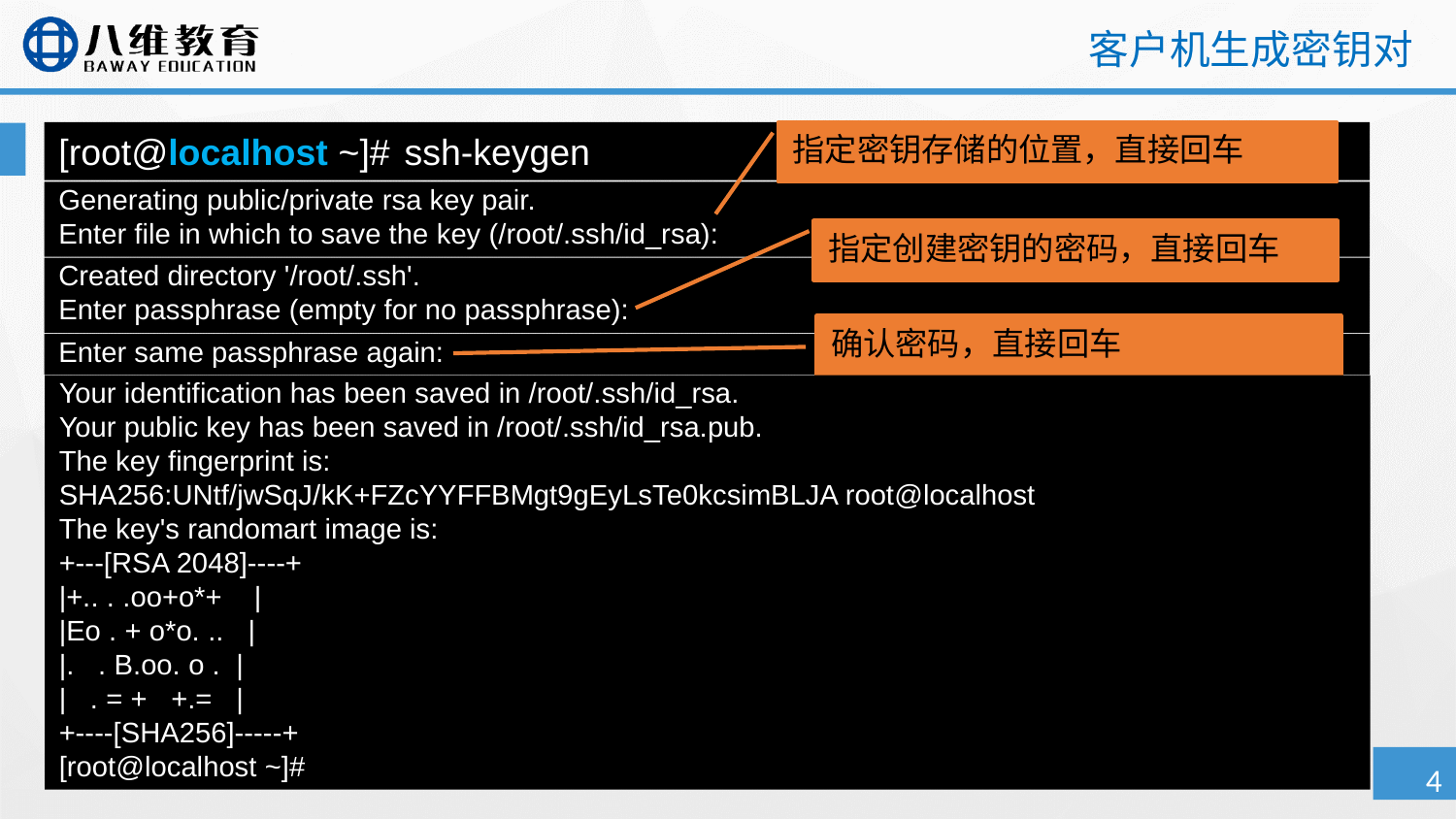

# 客户机生成密钥对
  ssh-keygen
[root@localhost ~]#
指定密钥存储的位置，直接回车
Generating public/private rsa key pair.
Enter file in which to save the key (/root/.ssh/id_rsa):
指定创建密钥的密码，直接回车
Created directory '/root/.ssh'.
Enter passphrase (empty for no passphrase):
确认密码，直接回车
Enter same passphrase again:
Your identification has been saved in /root/.ssh/id_rsa.
Your public key has been saved in /root/.ssh/id_rsa.pub.
The key fingerprint is:
SHA256:UNtf/jwSqJ/kK+FZcYYFFBMgt9gEyLsTe0kcsimBLJA root@localhost
The key's randomart image is:
+---[RSA 2048]----+
|+.. . .oo+o*+    |
|Eo . + o*o. ..   |
|.   . B.oo. o .  |
|   . = +   +.=   |
+----[SHA256]-----+
[root@localhost ~]#